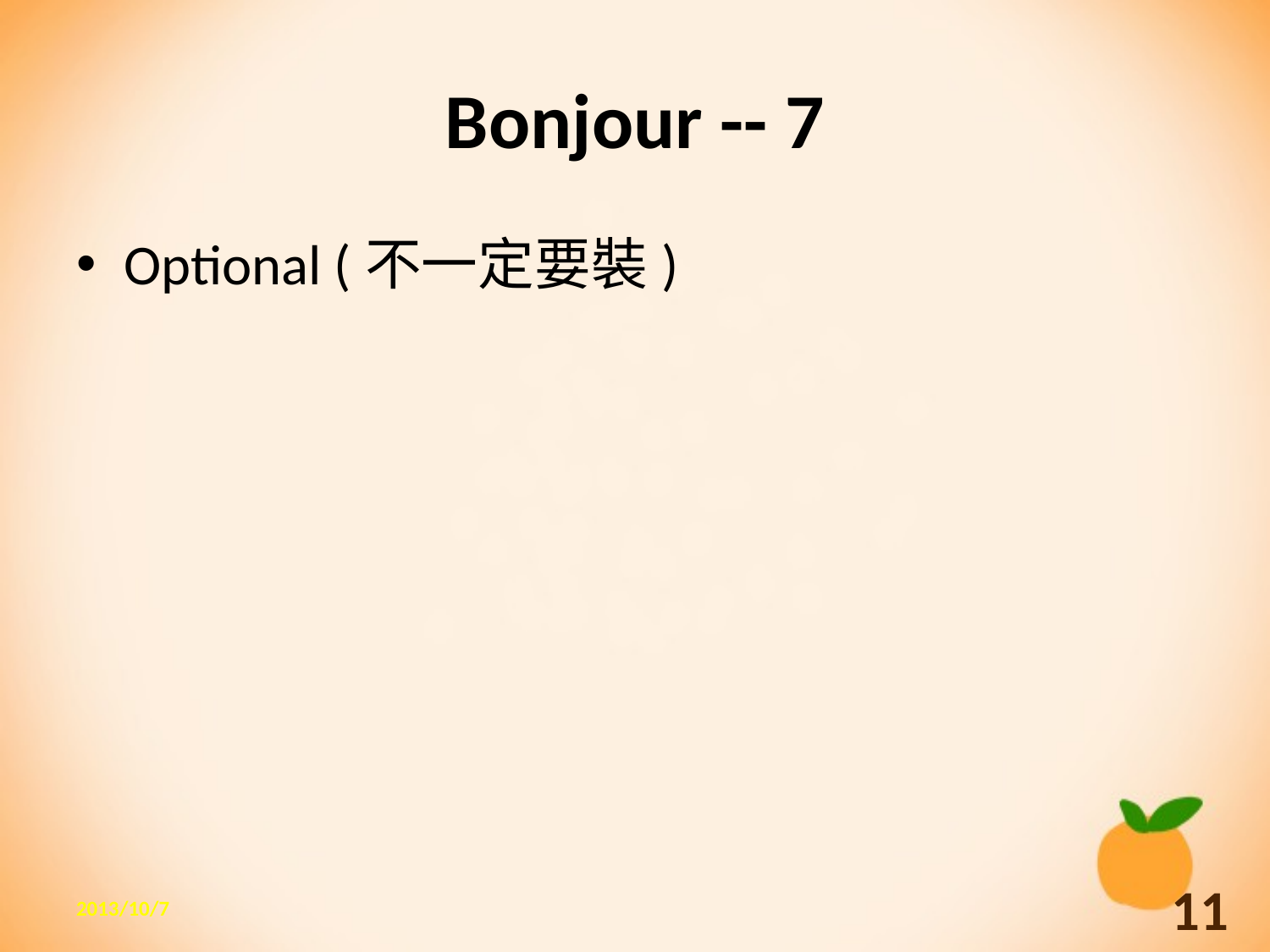

# Bonjour -- 7
Optional (不一定要裝)
2013/10/7
11